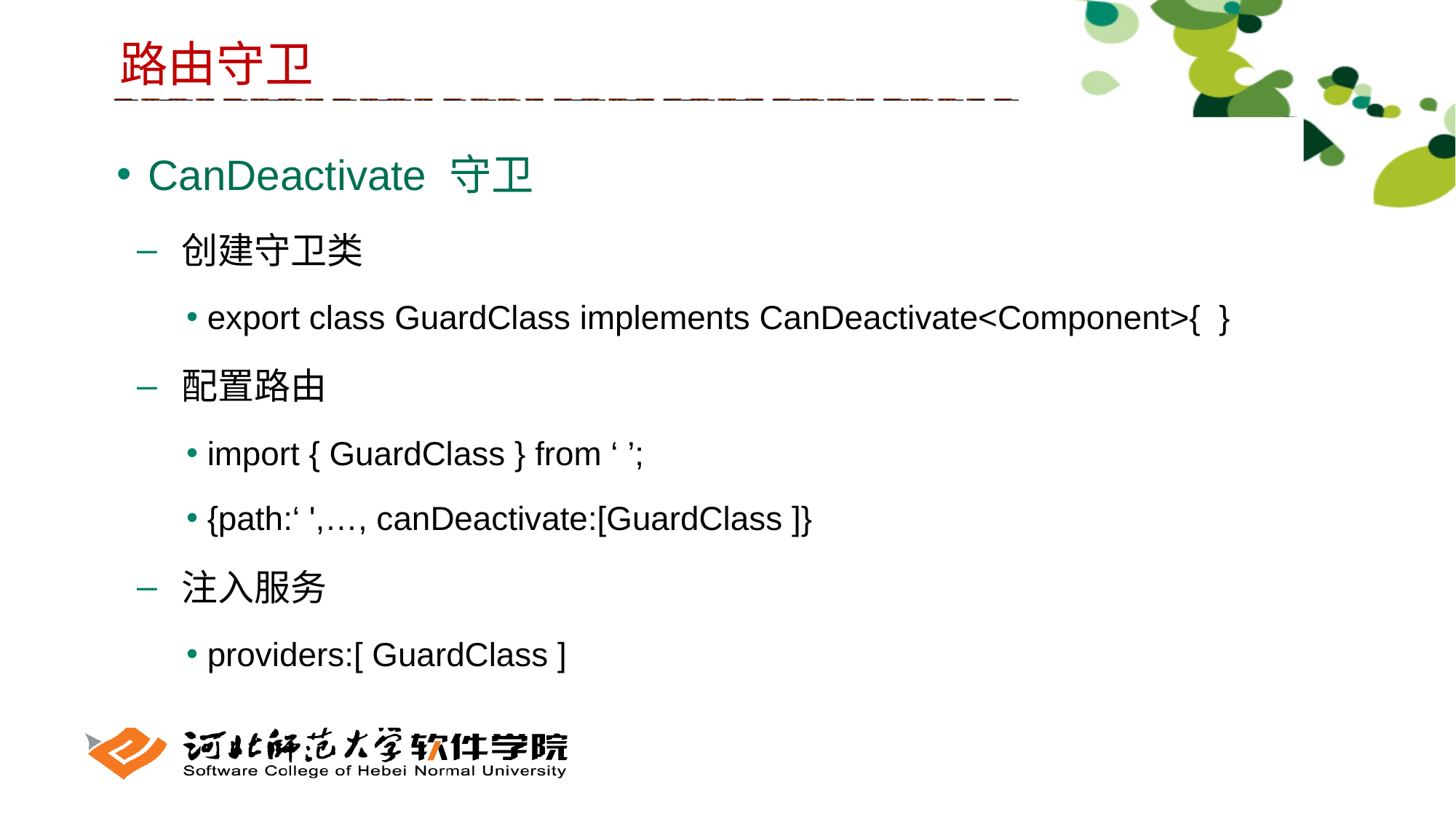

路由守卫

 CanDeactivate 守卫
 创建守卫类
 export class GuardClass implements CanDeactivate<Component>{  }
 配置路由
 import { GuardClass } from ‘ ’;
 {path:‘ ',…, canDeactivate:[GuardClass ]}
 注入服务
 providers:[ GuardClass ]